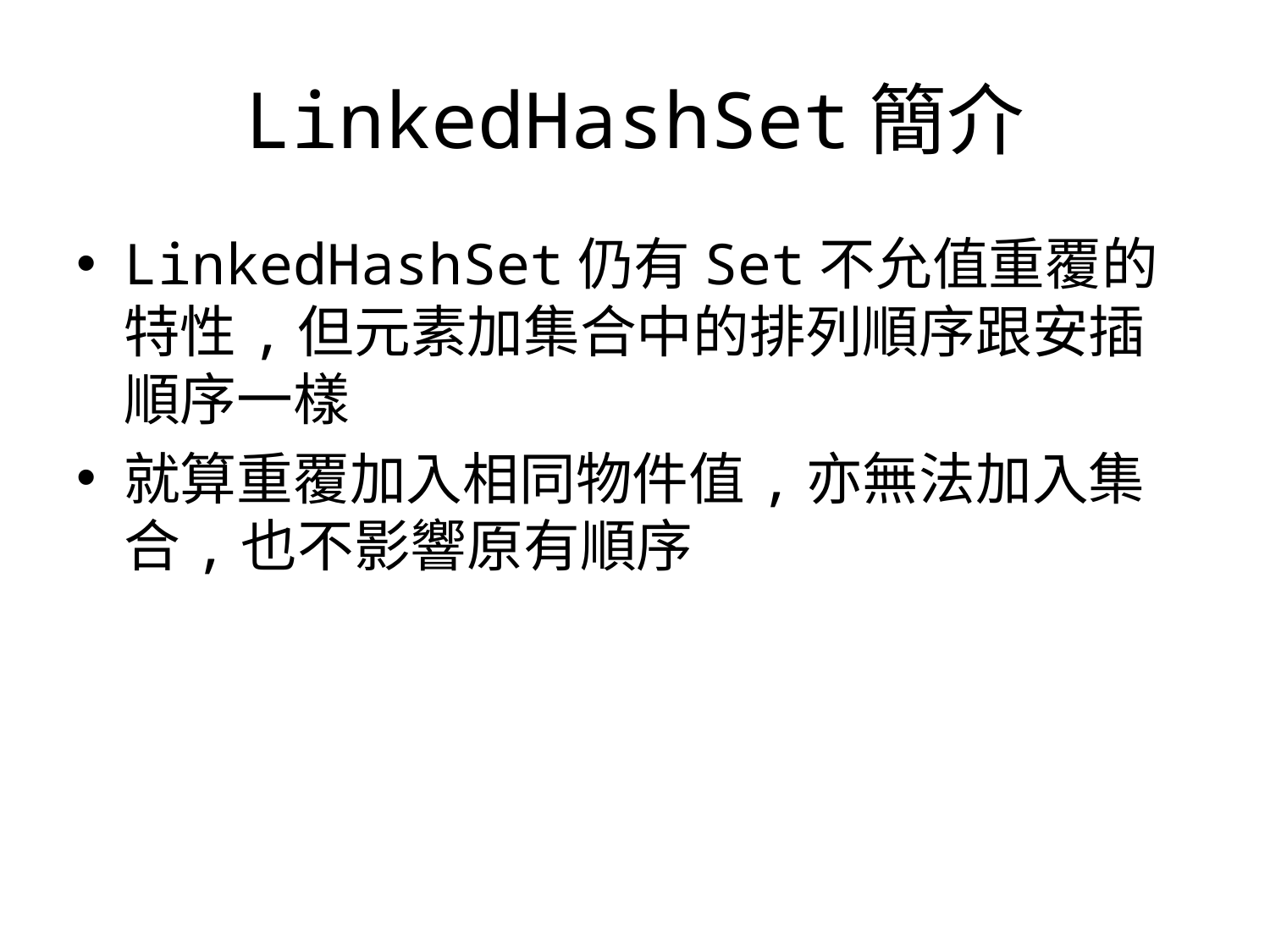

# LinkedHashSet簡介
LinkedHashSet仍有Set不允值重覆的特性,但元素加集合中的排列順序跟安插順序一樣
就算重覆加入相同物件值,亦無法加入集合,也不影響原有順序